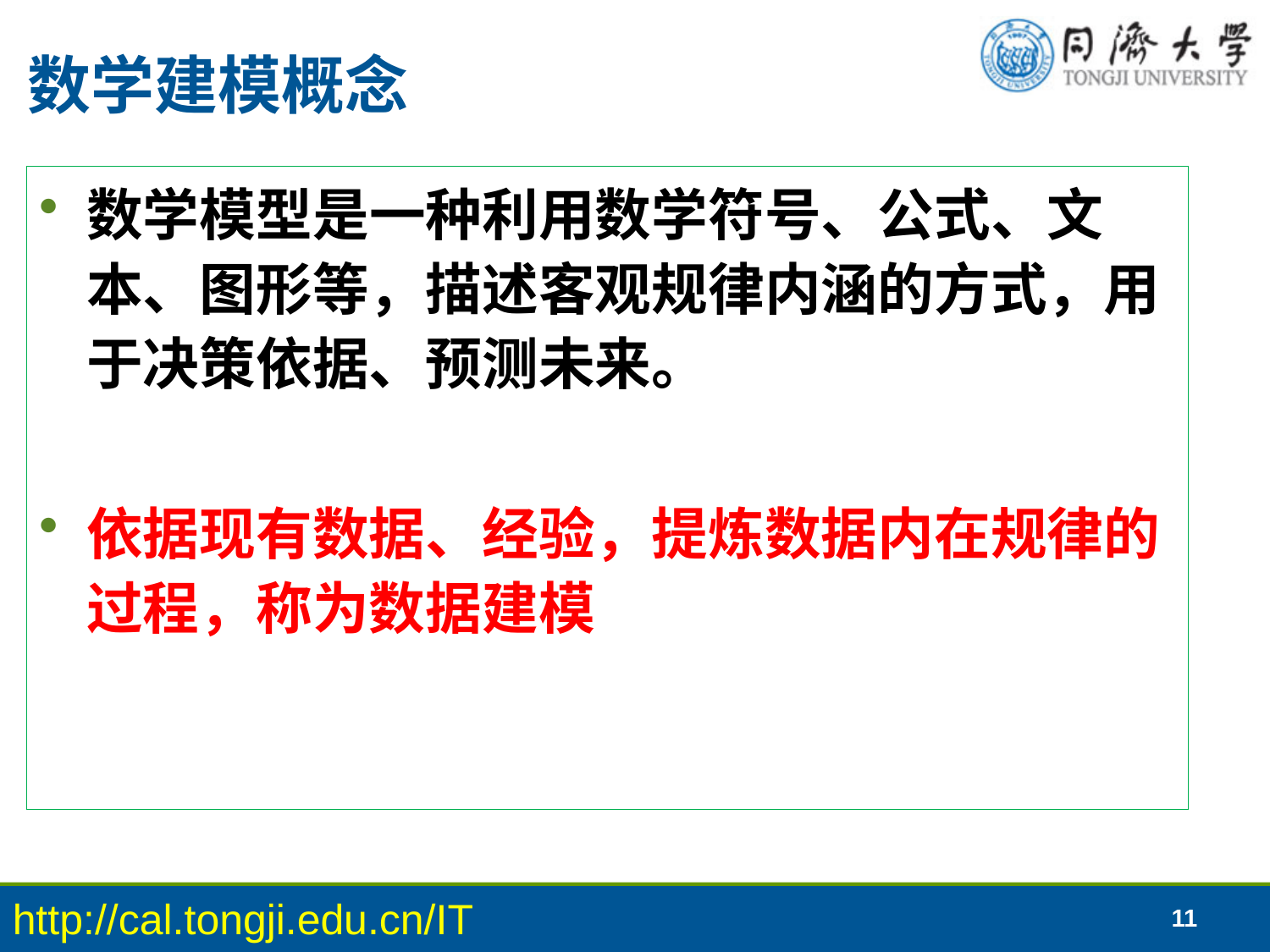

# 数学建模概念
数学模型是一种利用数学符号、公式、文本、图形等，描述客观规律内涵的方式，用于决策依据、预测未来。

依据现有数据、经验，提炼数据内在规律的过程，称为数据建模